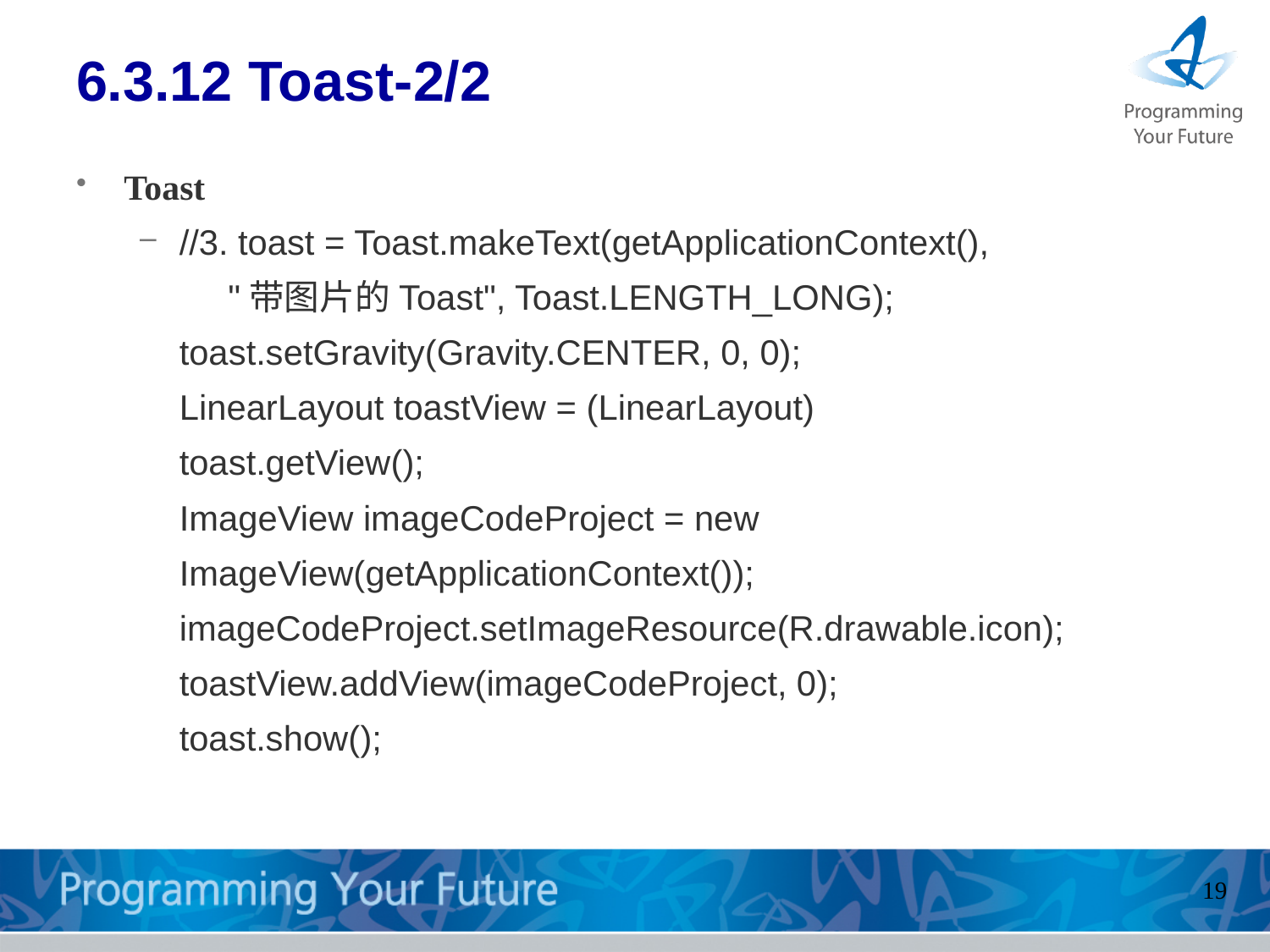

# 6.3.12 Toast-2/2
Toast
//3. toast = Toast.makeText(getApplicationContext(),
     "带图片的Toast", Toast.LENGTH_LONG);
toast.setGravity(Gravity.CENTER, 0, 0);
LinearLayout toastView = (LinearLayout) 		   toast.getView();
ImageView imageCodeProject = new   ImageView(getApplicationContext());
imageCodeProject.setImageResource(R.drawable.icon);
toastView.addView(imageCodeProject, 0);
toast.show();